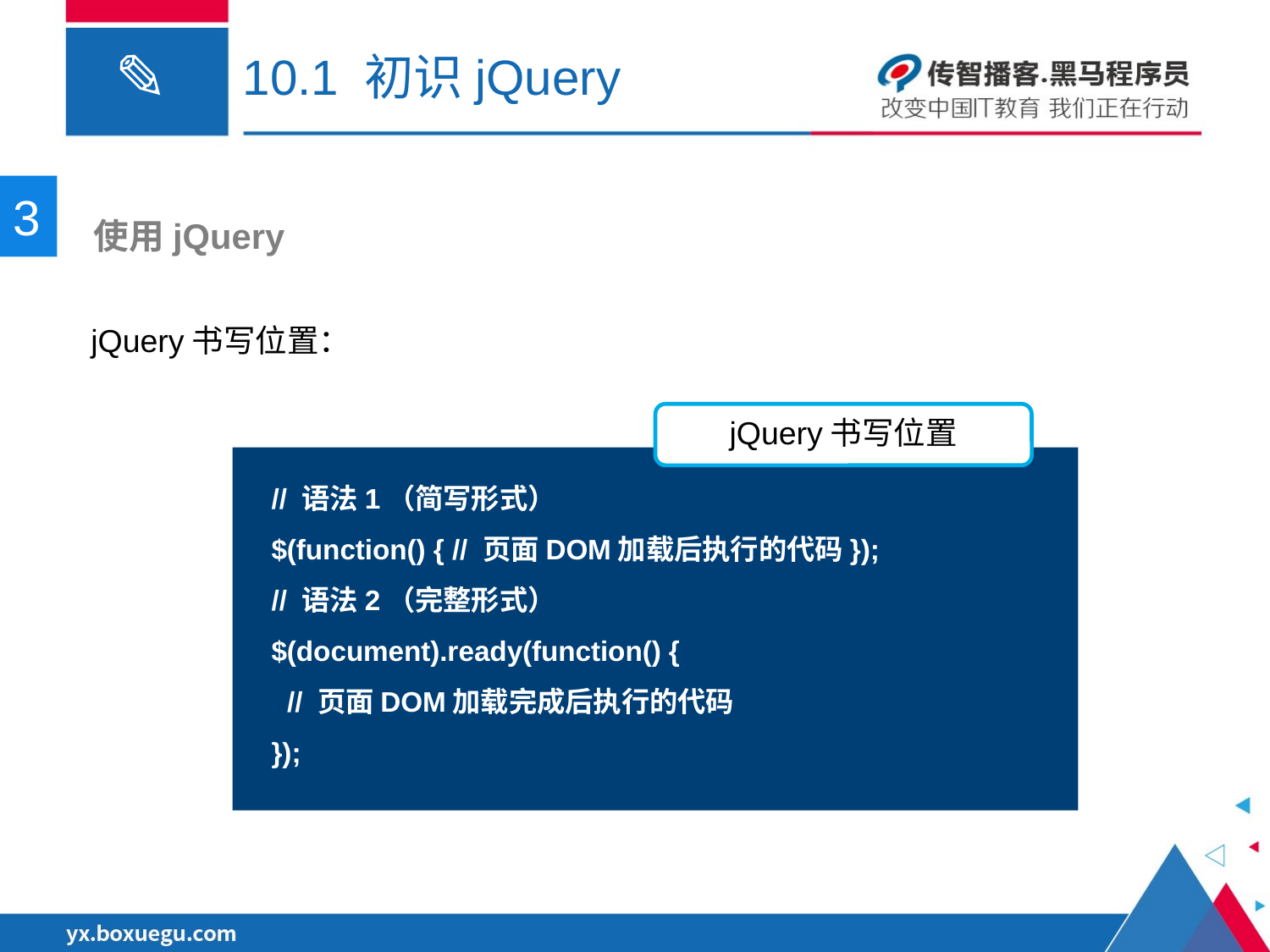

# 10.1 初识jQuery

3
  使用jQuery
jQuery书写位置：
jQuery书写位置

// 语法1（简写形式）
$(function() { // 页面DOM加载后执行的代码});
// 语法2（完整形式）
$(document).ready(function() {
  // 页面DOM加载完成后执行的代码
});